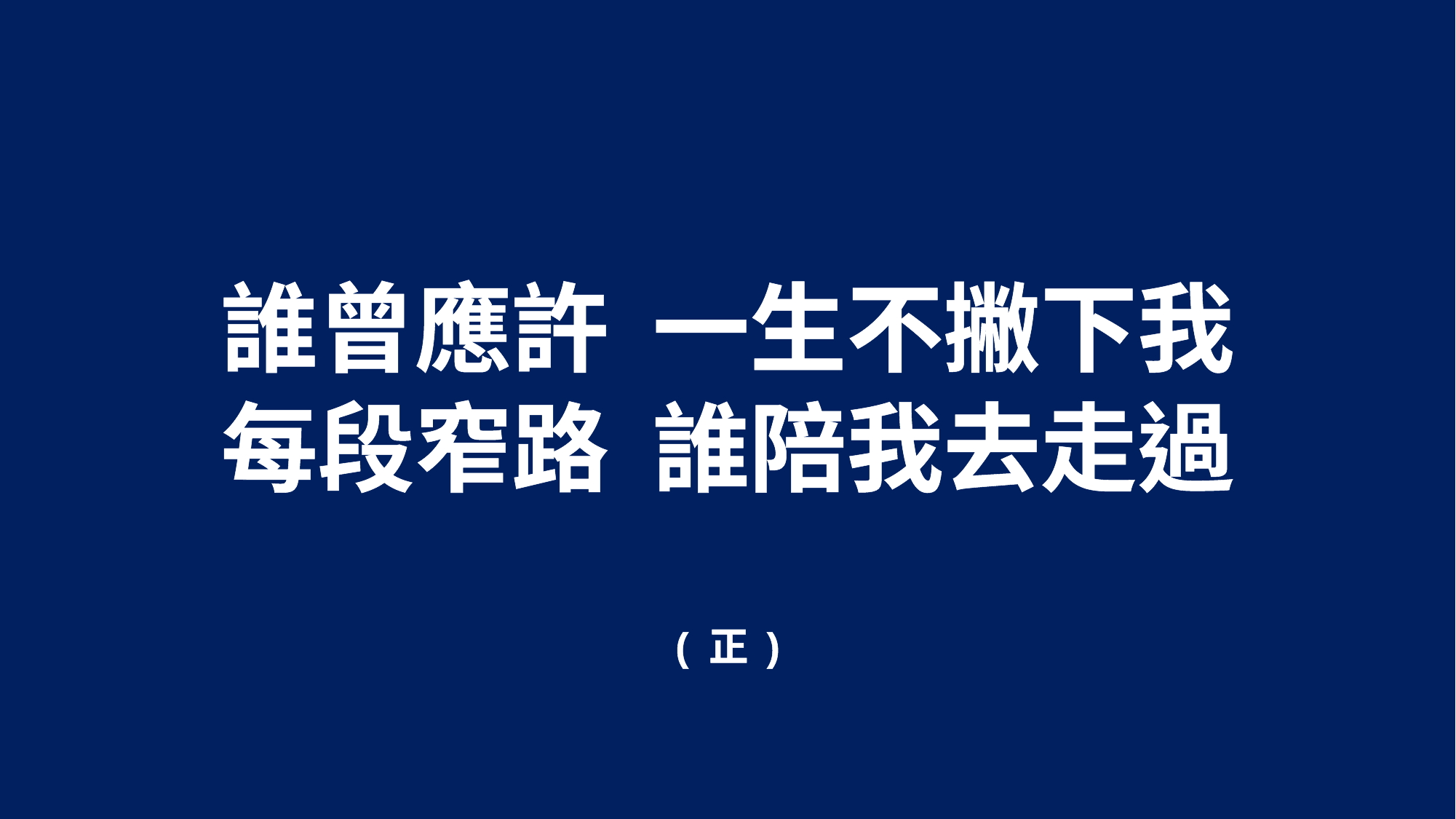

誰曾應許  一生不撇下我
每段窄路  誰陪我去走過
( 正 )